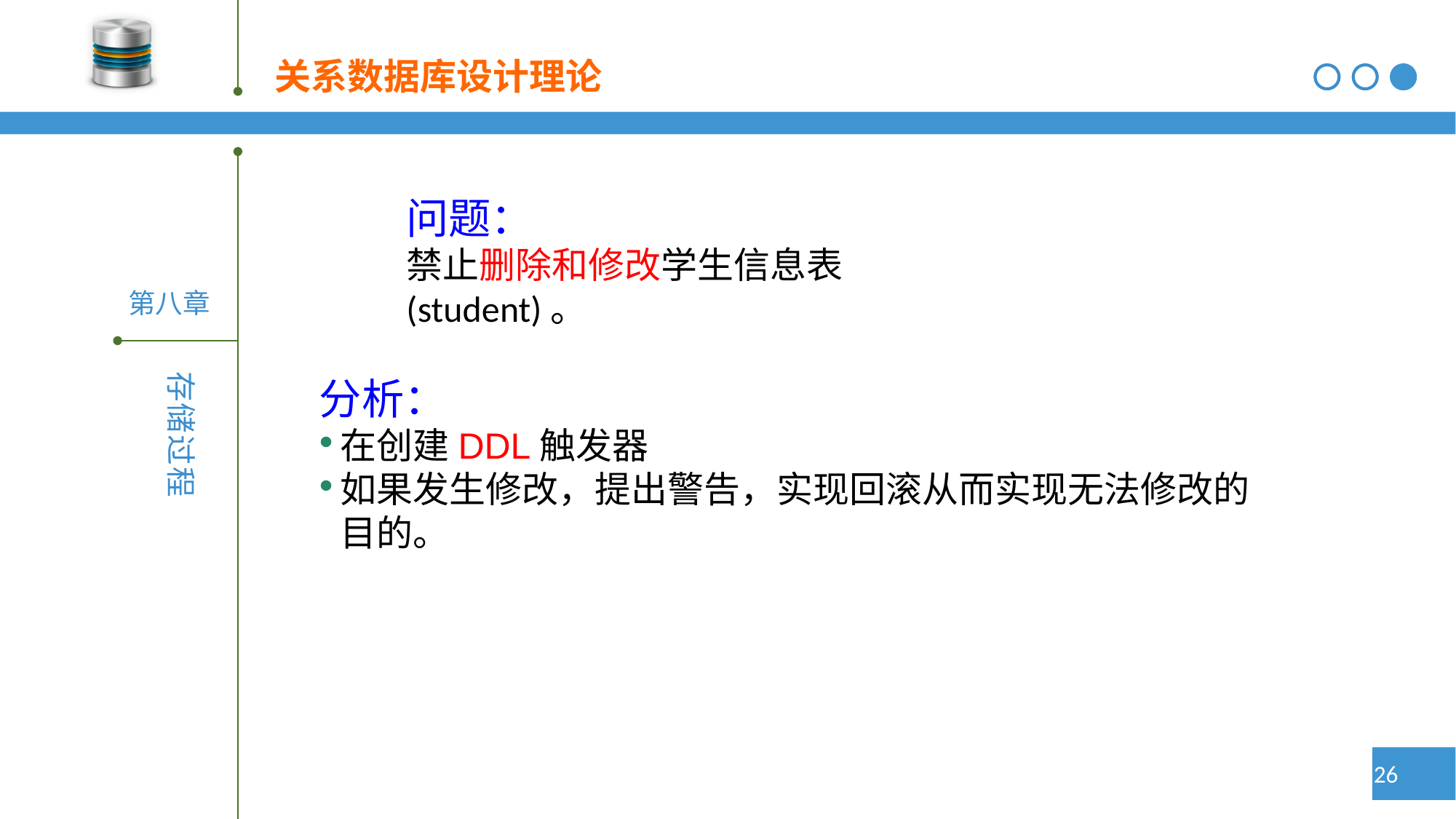

问题：
禁止删除和修改学生信息表(student)。
分析：
在创建DDL触发器
如果发生修改，提出警告，实现回滚从而实现无法修改的目的。